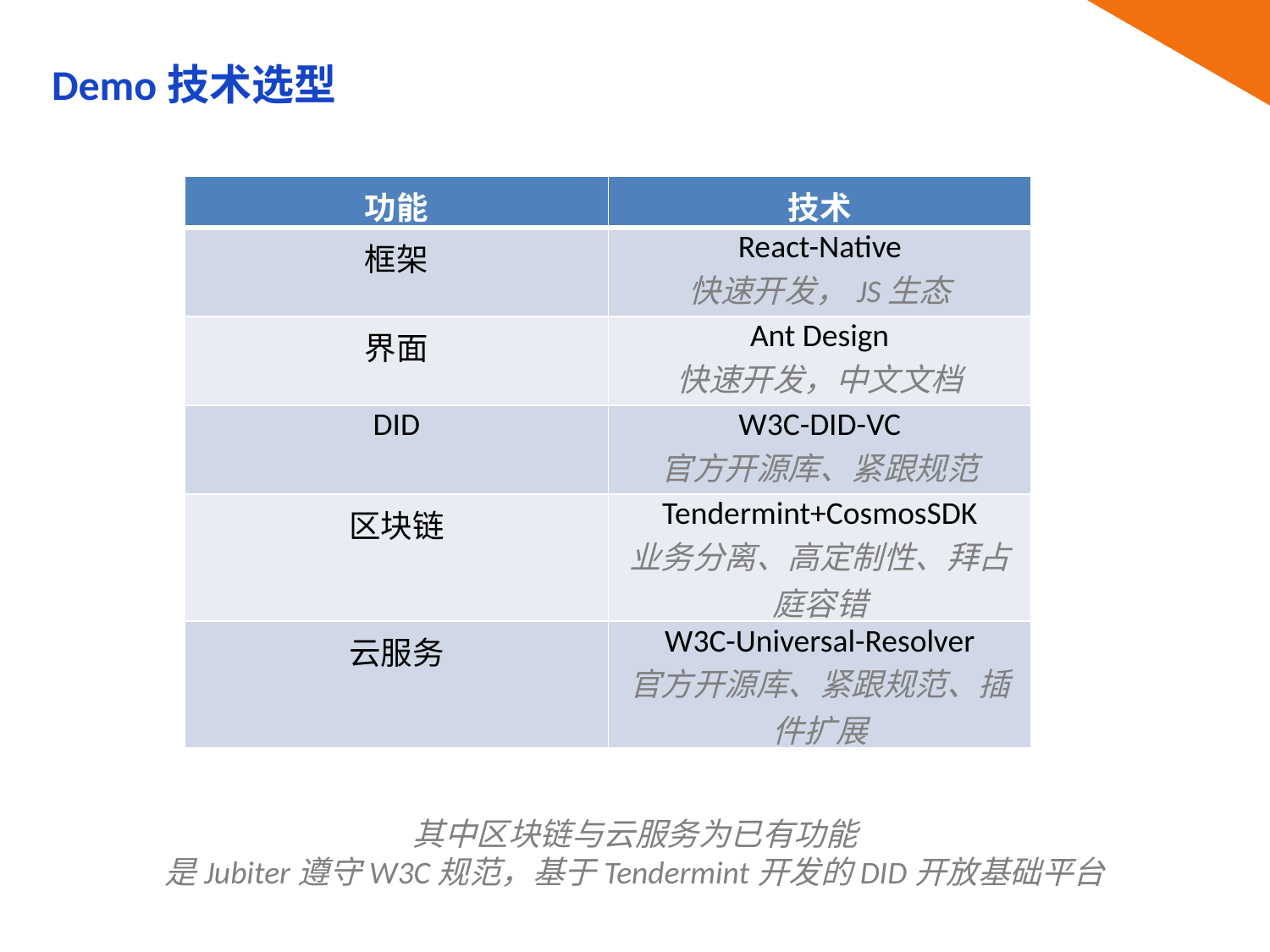

Demo技术选型
| 功能 | 技术 |
| --- | --- |
| 框架 | React-Native 快速开发，JS生态 |
| 界面 | Ant Design 快速开发，中文文档 |
| DID | W3C-DID-VC 官方开源库、紧跟规范 |
| 区块链 | Tendermint+CosmosSDK 业务分离、高定制性、拜占庭容错 |
| 云服务 | W3C-Universal-Resolver 官方开源库、紧跟规范、插件扩展 |
其中区块链与云服务为已有功能
是Jubiter遵守W3C规范，基于Tendermint开发的DID开放基础平台